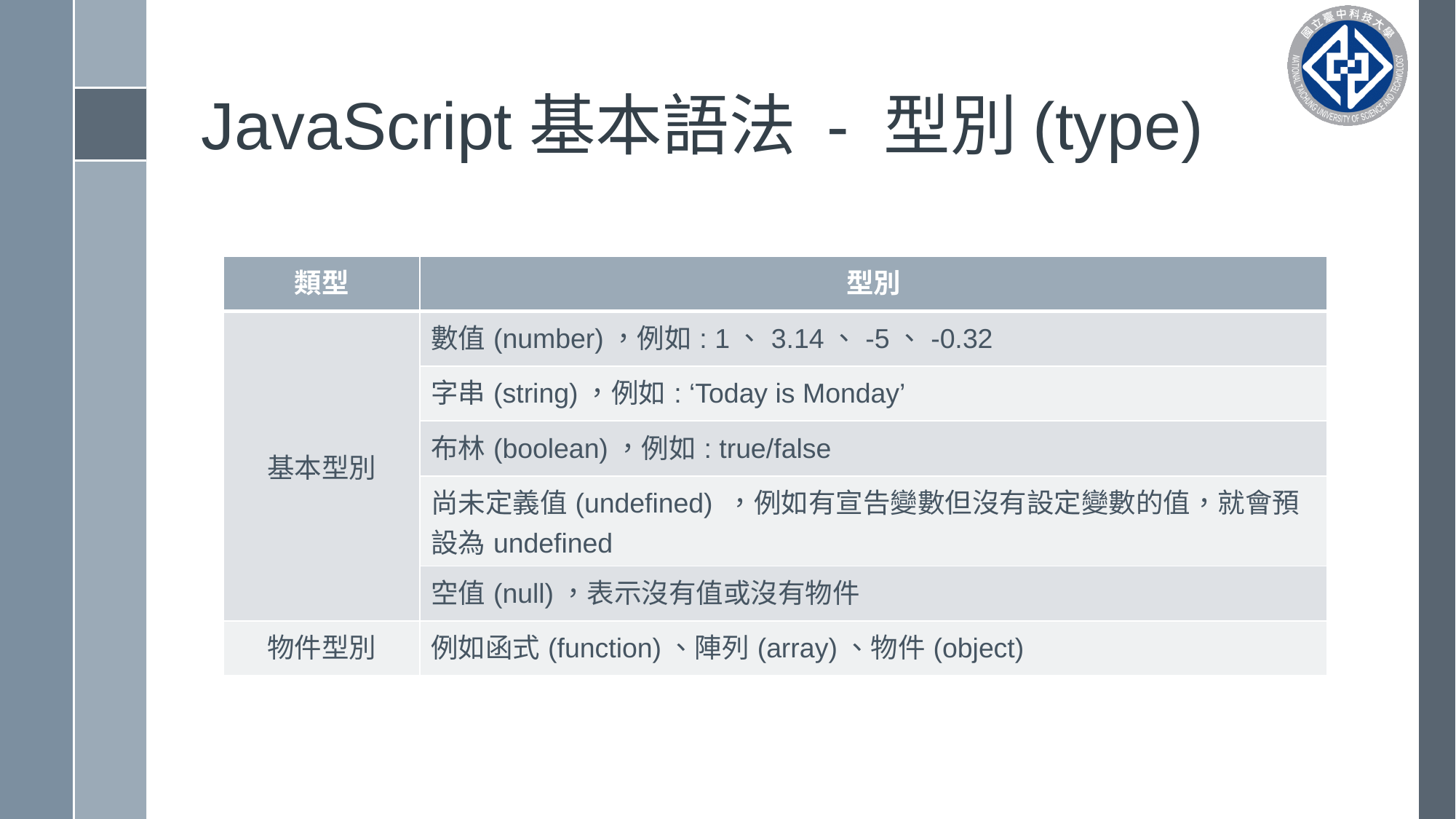

# JavaScript基本語法 - 型別(type)
| 類型 | 型別 |
| --- | --- |
| 基本型別 | 數值(number)，例如: 1、3.14、-5、-0.32 |
|  | 字串(string)，例如: ‘Today is Monday’ |
|  | 布林(boolean)，例如: true/false |
|  | 尚未定義值(undefined) ，例如有宣告變數但沒有設定變數的值，就會預設為undefined |
|  | 空值(null)，表示沒有值或沒有物件 |
| 物件型別 | 例如函式(function)、陣列(array)、物件(object) |